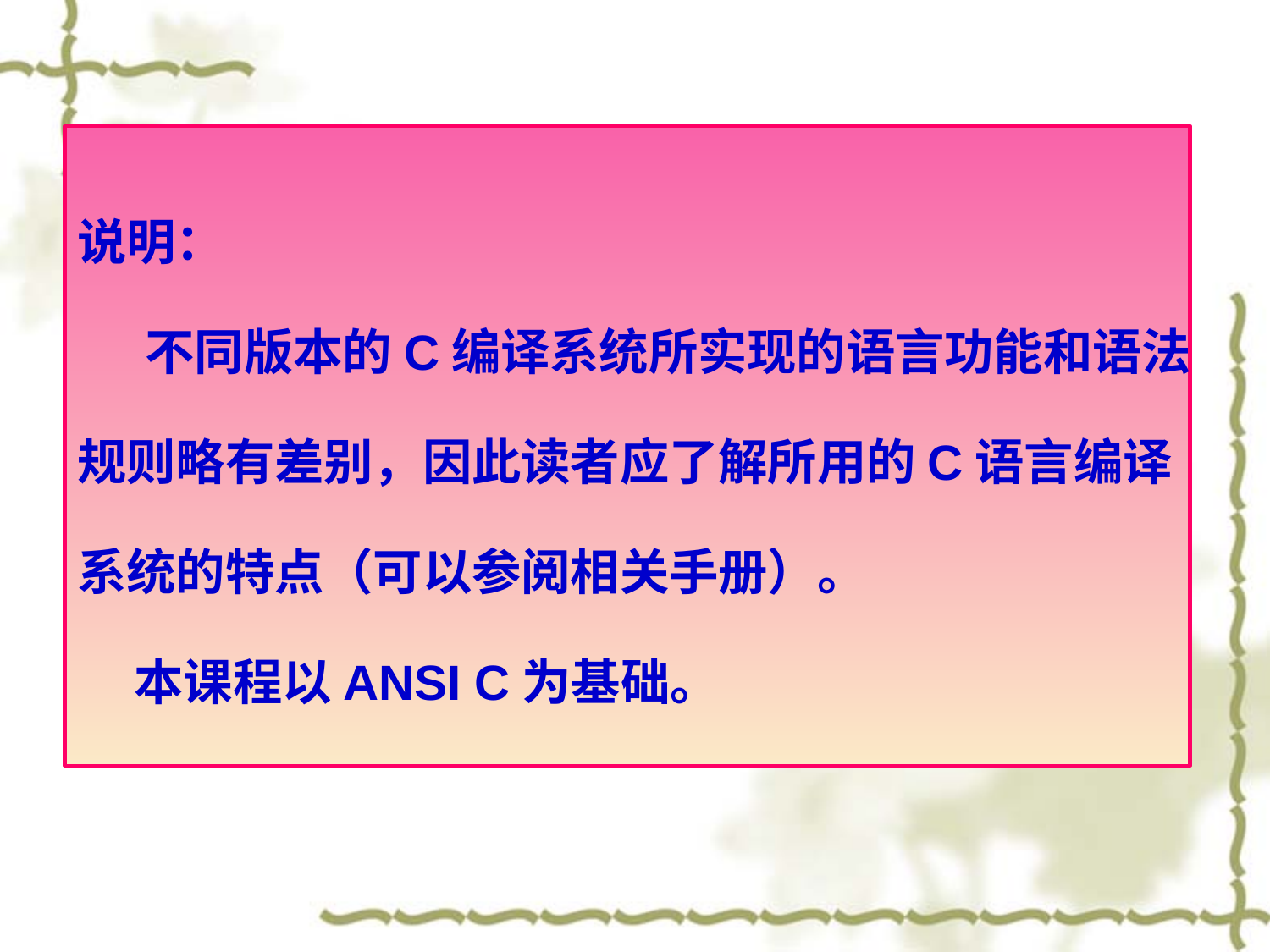

说明：
     不同版本的C编译系统所实现的语言功能和语法
规则略有差别，因此读者应了解所用的C语言编译
系统的特点（可以参阅相关手册）。
    本课程以ANSI C为基础。